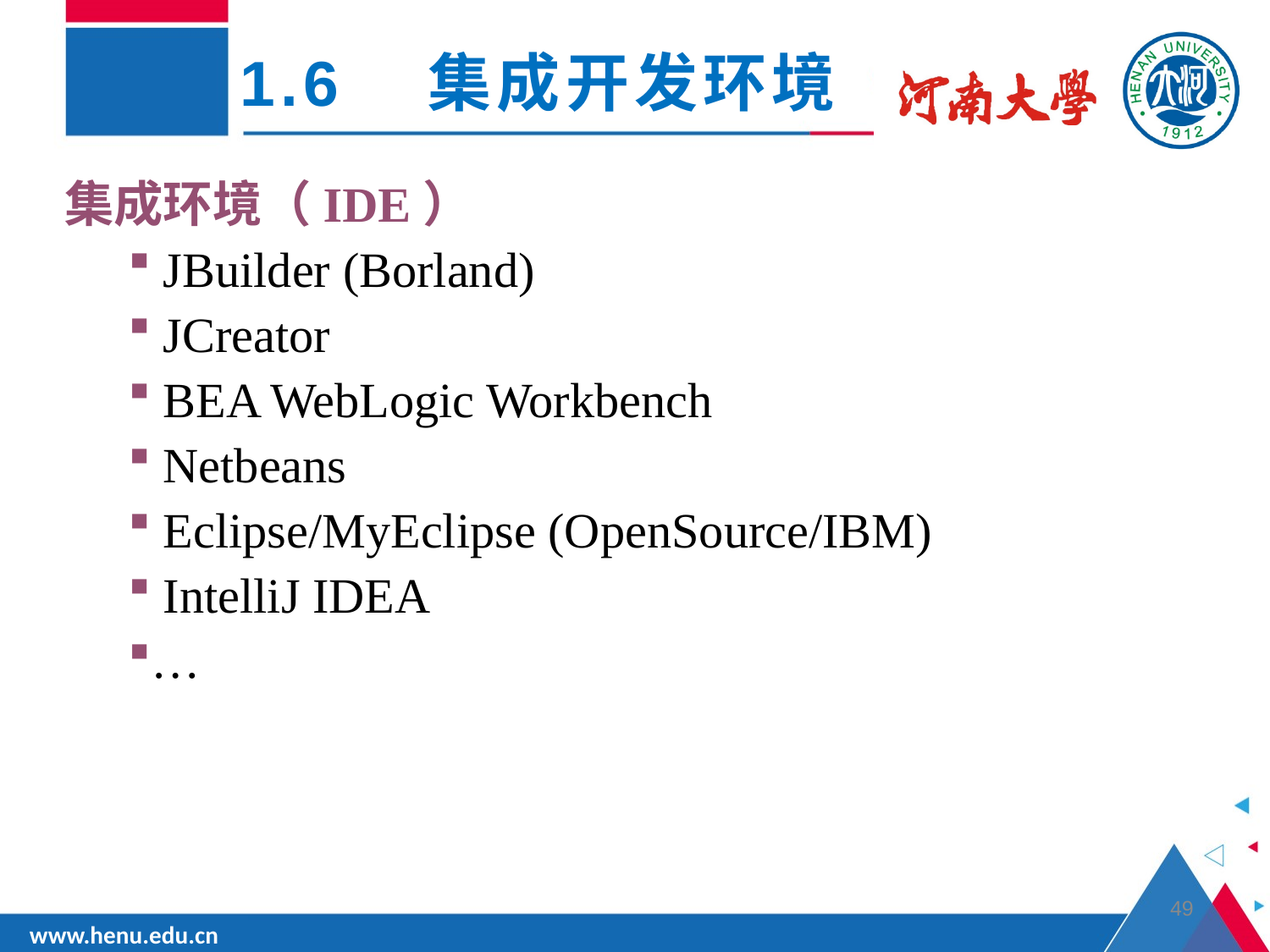

1.6   集成开发环境
集成环境（IDE）
 JBuilder (Borland)
 JCreator
 BEA WebLogic Workbench
 Netbeans
 Eclipse/MyEclipse (OpenSource/IBM)
 IntelliJ IDEA
…
49